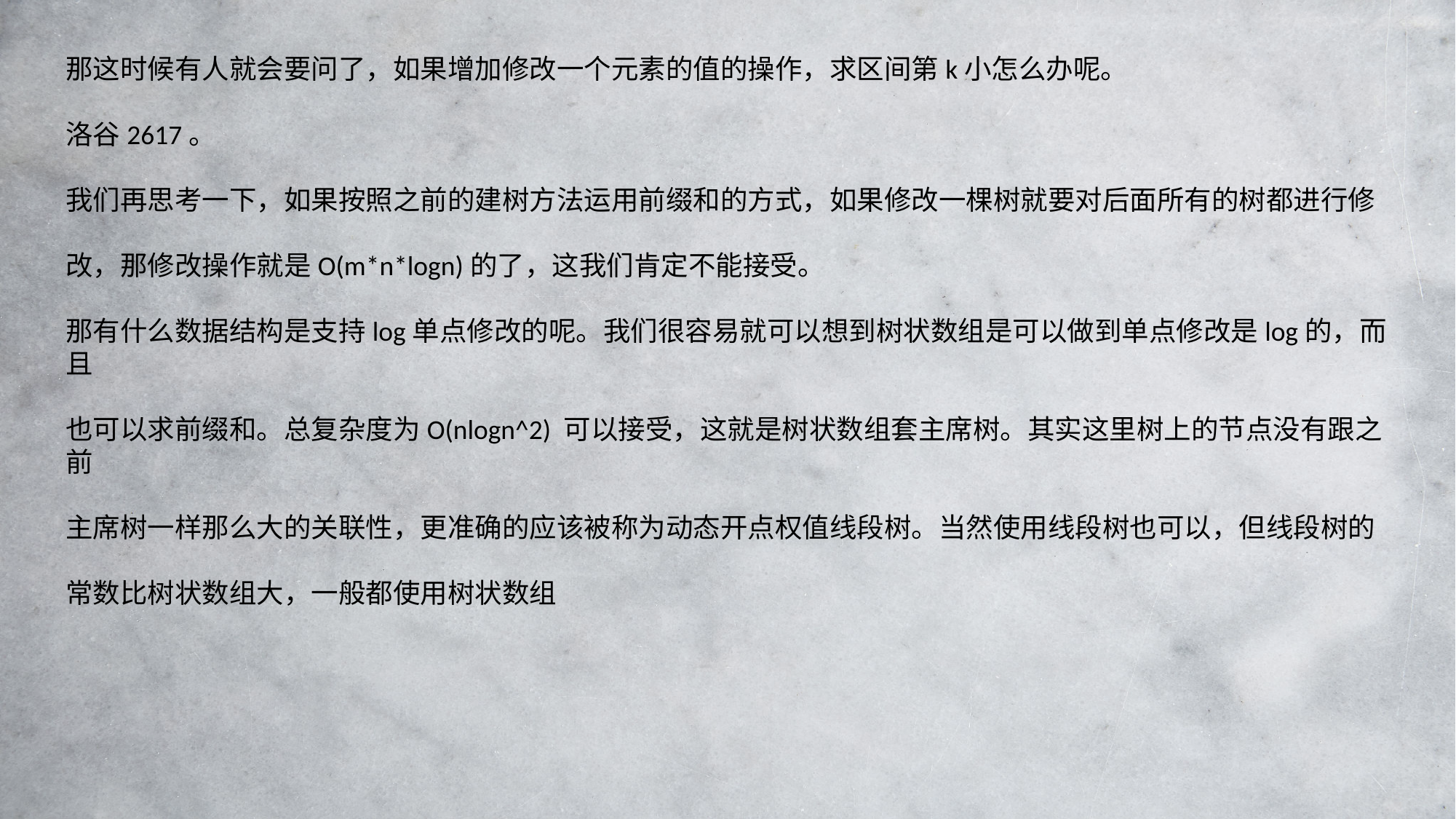

那这时候有人就会要问了，如果增加修改一个元素的值的操作，求区间第k小怎么办呢。

洛谷2617。

我们再思考一下，如果按照之前的建树方法运用前缀和的方式，如果修改一棵树就要对后面所有的树都进行修

改，那修改操作就是O(m*n*logn)的了，这我们肯定不能接受。

那有什么数据结构是支持log单点修改的呢。我们很容易就可以想到树状数组是可以做到单点修改是log的，而且

也可以求前缀和。总复杂度为O(nlogn^2) 可以接受，这就是树状数组套主席树。其实这里树上的节点没有跟之前

主席树一样那么大的关联性，更准确的应该被称为动态开点权值线段树。当然使用线段树也可以，但线段树的

常数比树状数组大，一般都使用树状数组